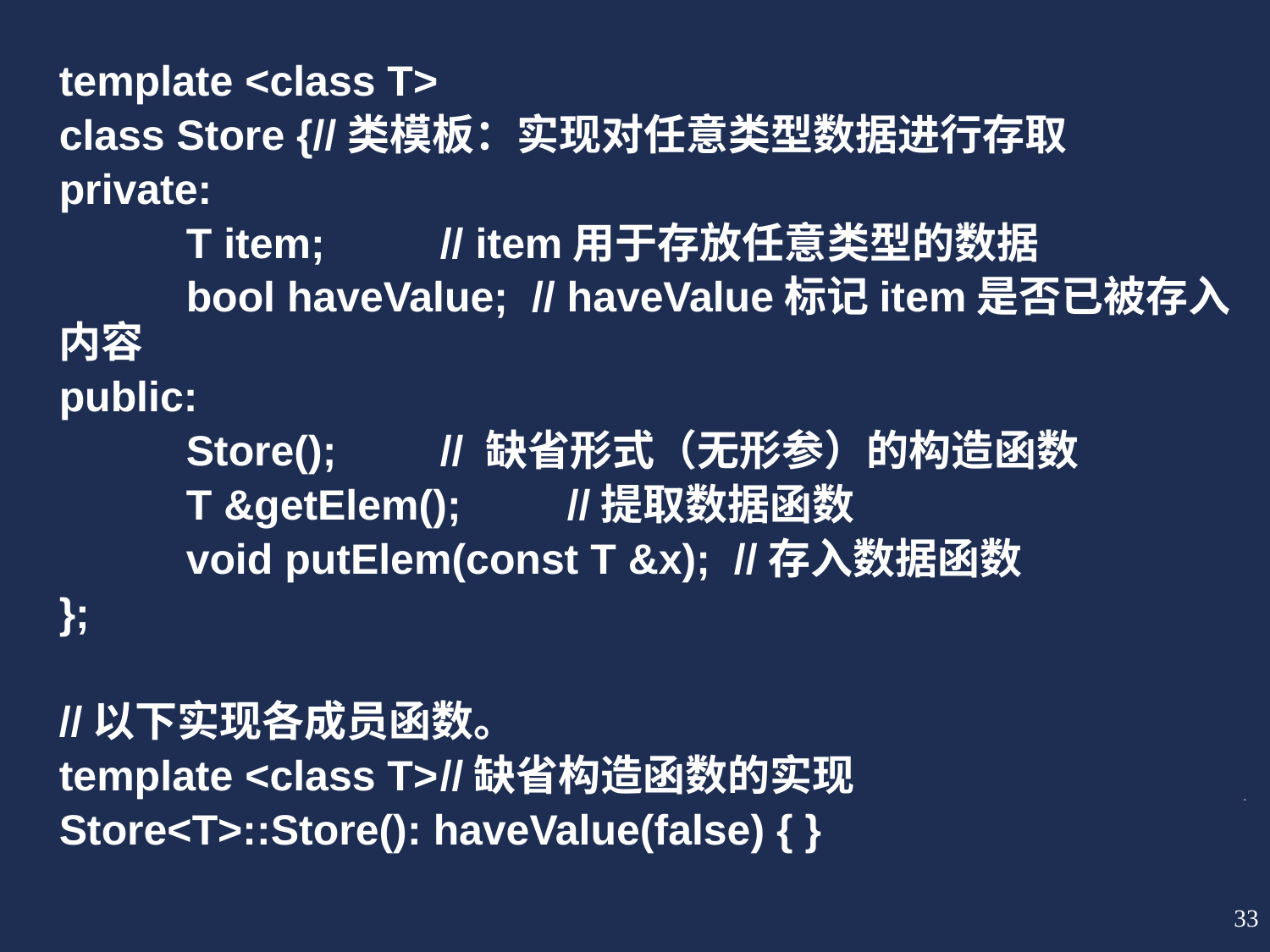

template <class T>
class Store {//类模板：实现对任意类型数据进行存取
private:
	T item;	// item用于存放任意类型的数据
	bool haveValue;  // haveValue标记item是否已被存入内容
public:
	Store();	// 缺省形式（无形参）的构造函数
	T &getElem();	//提取数据函数
	void putElem(const T &x);  //存入数据函数
};

//以下实现各成员函数。
template <class T>	//缺省构造函数的实现
Store<T>::Store(): haveValue(false) { }
33